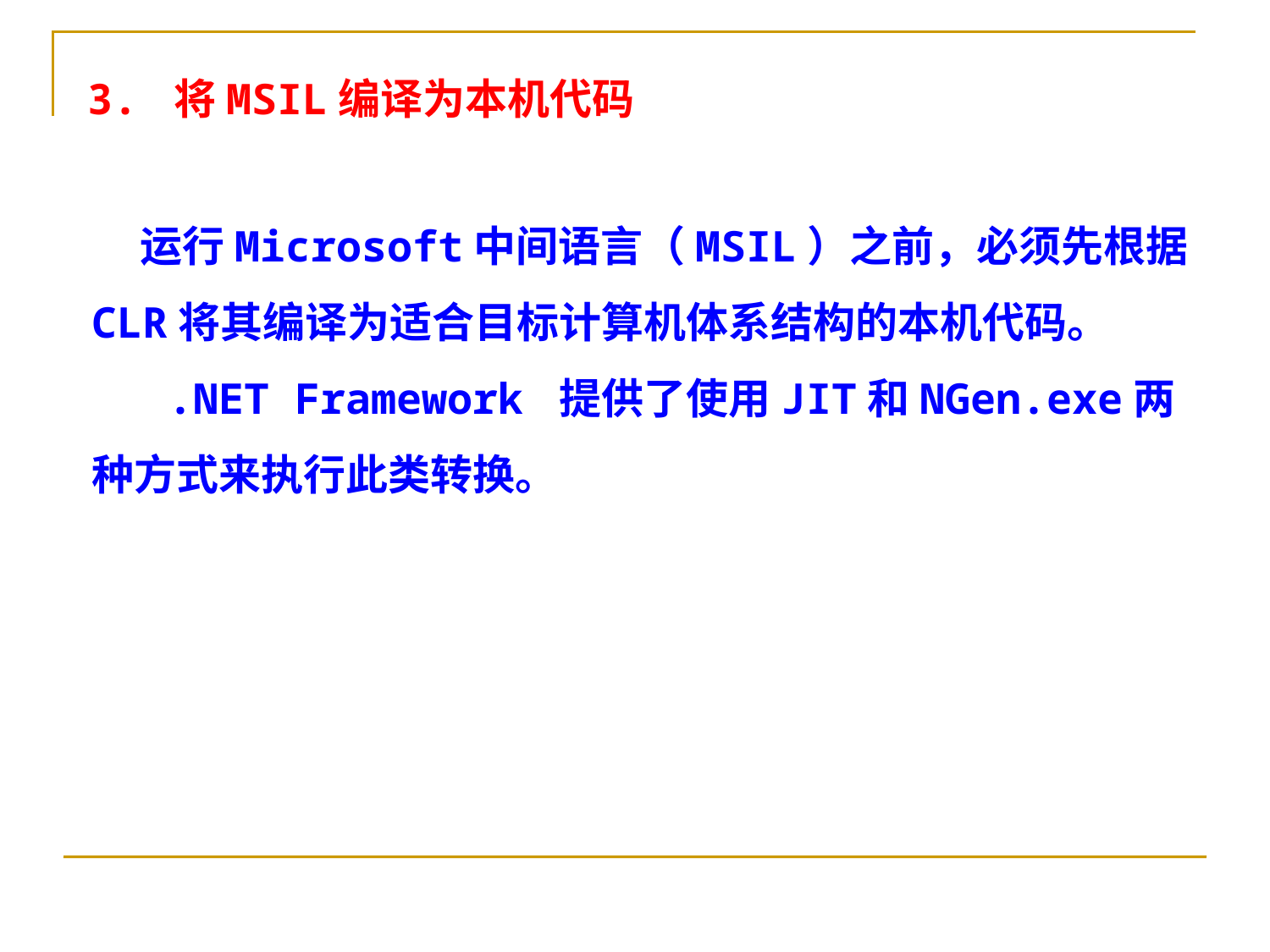

3. 将MSIL编译为本机代码
    运行Microsoft中间语言（MSIL）之前，必须先根据CLR将其编译为适合目标计算机体系结构的本机代码。
   .NET Framework 提供了使用JIT和NGen.exe两种方式来执行此类转换。